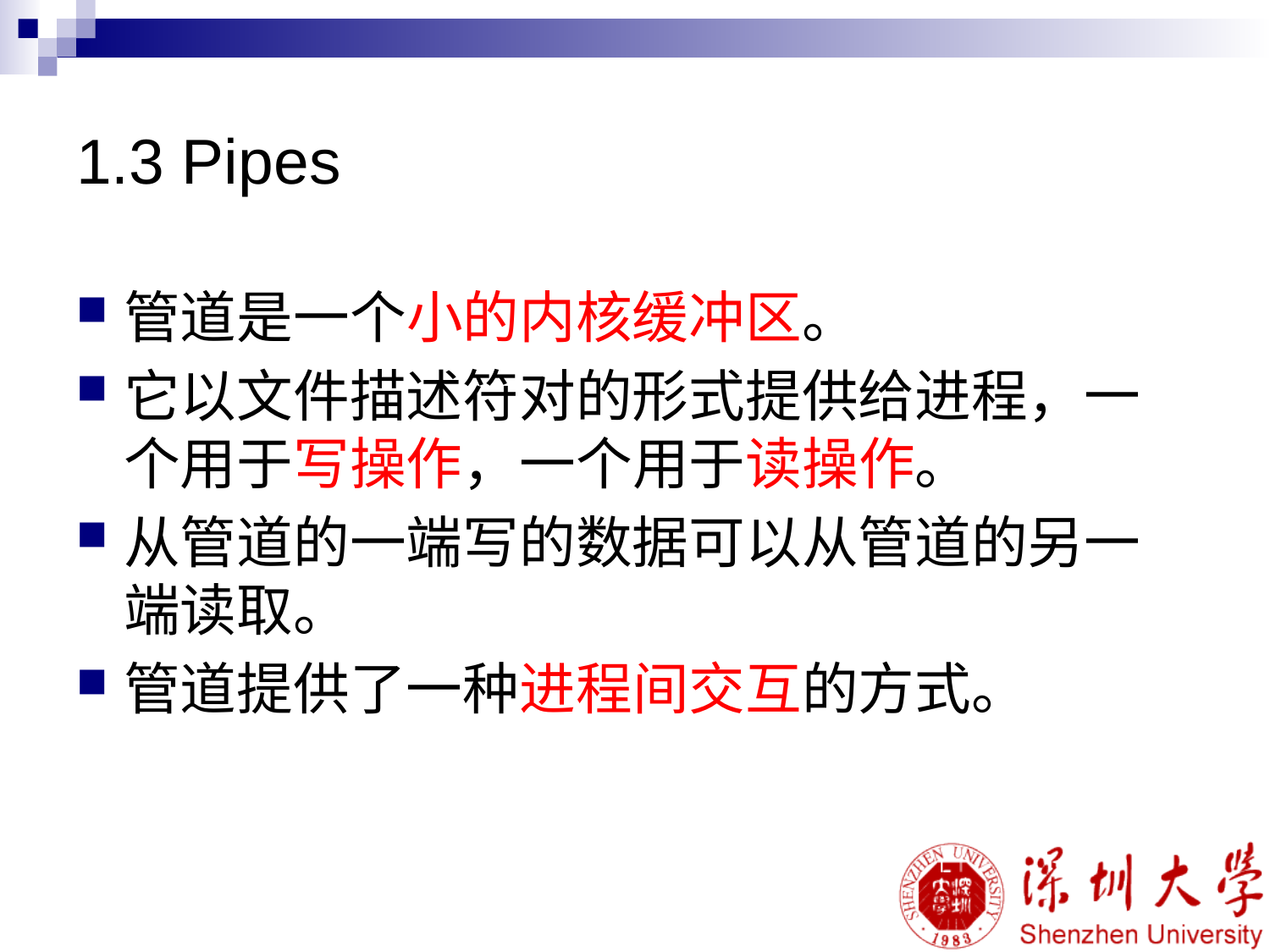

# 1.3 Pipes
管道是一个小的内核缓冲区。
它以文件描述符对的形式提供给进程，一个用于写操作，一个用于读操作。
从管道的一端写的数据可以从管道的另一端读取。
管道提供了一种进程间交互的方式。